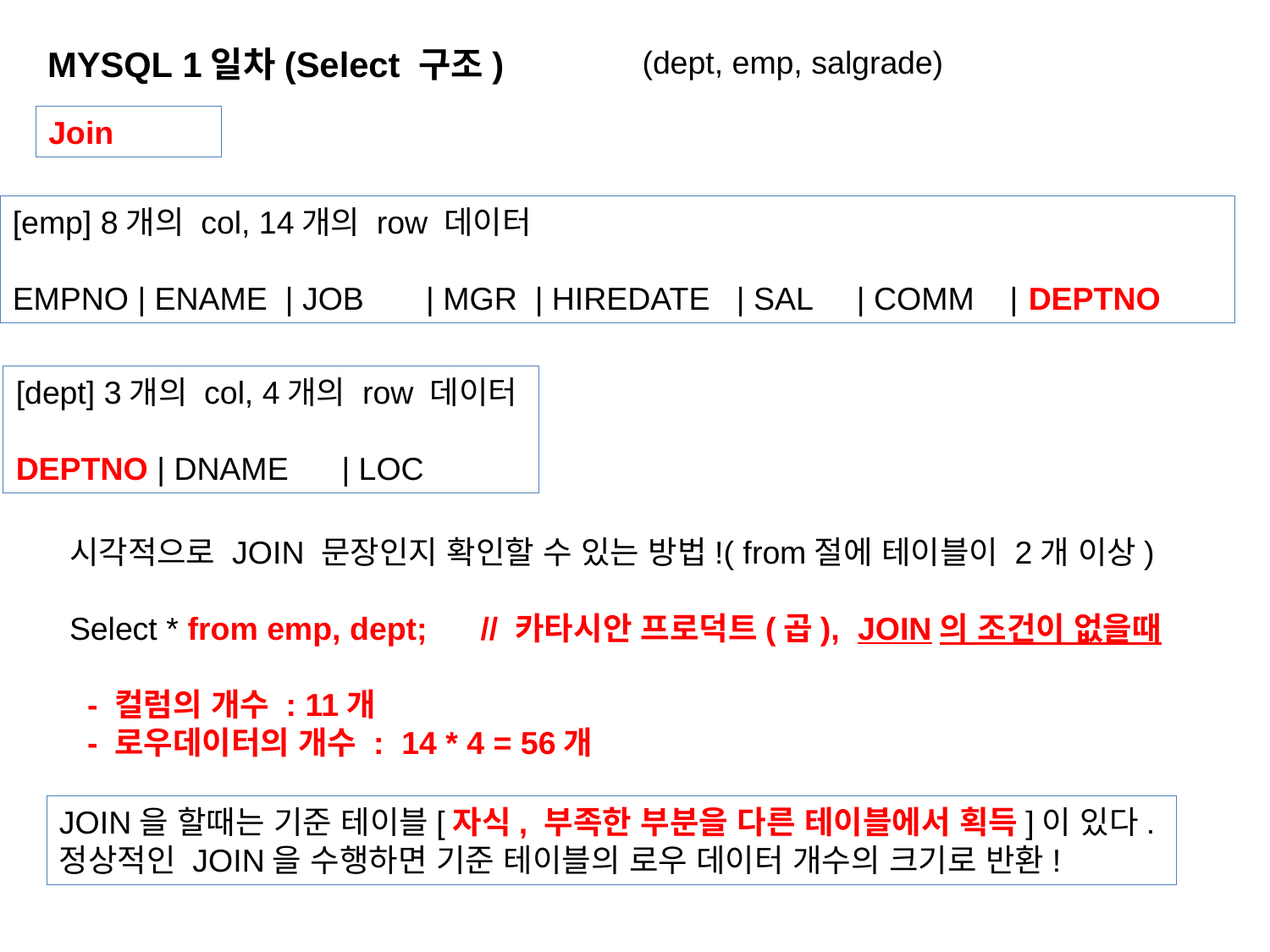

MYSQL 1일차(Select 구조)
(dept, emp, salgrade)
Join
[emp] 8개의 col, 14개의 row 데이터

EMPNO | ENAME  | JOB       | MGR  | HIREDATE   | SAL     | COMM    | DEPTNO
[dept] 3개의 col, 4개의 row 데이터

DEPTNO | DNAME      | LOC
시각적으로 JOIN 문장인지 확인할 수 있는 방법!( from절에 테이블이 2개 이상)

Select * from emp, dept;      // 카타시안 프로덕트(곱),  JOIN의 조건이 없을때

  - 컬럼의 개수 : 11개
  - 로우데이터의 개수 :  14 * 4 = 56개
JOIN을 할때는 기준 테이블[자식, 부족한 부분을 다른 테이블에서 획득]이 있다.
정상적인 JOIN을 수행하면 기준 테이블의 로우 데이터 개수의 크기로 반환!